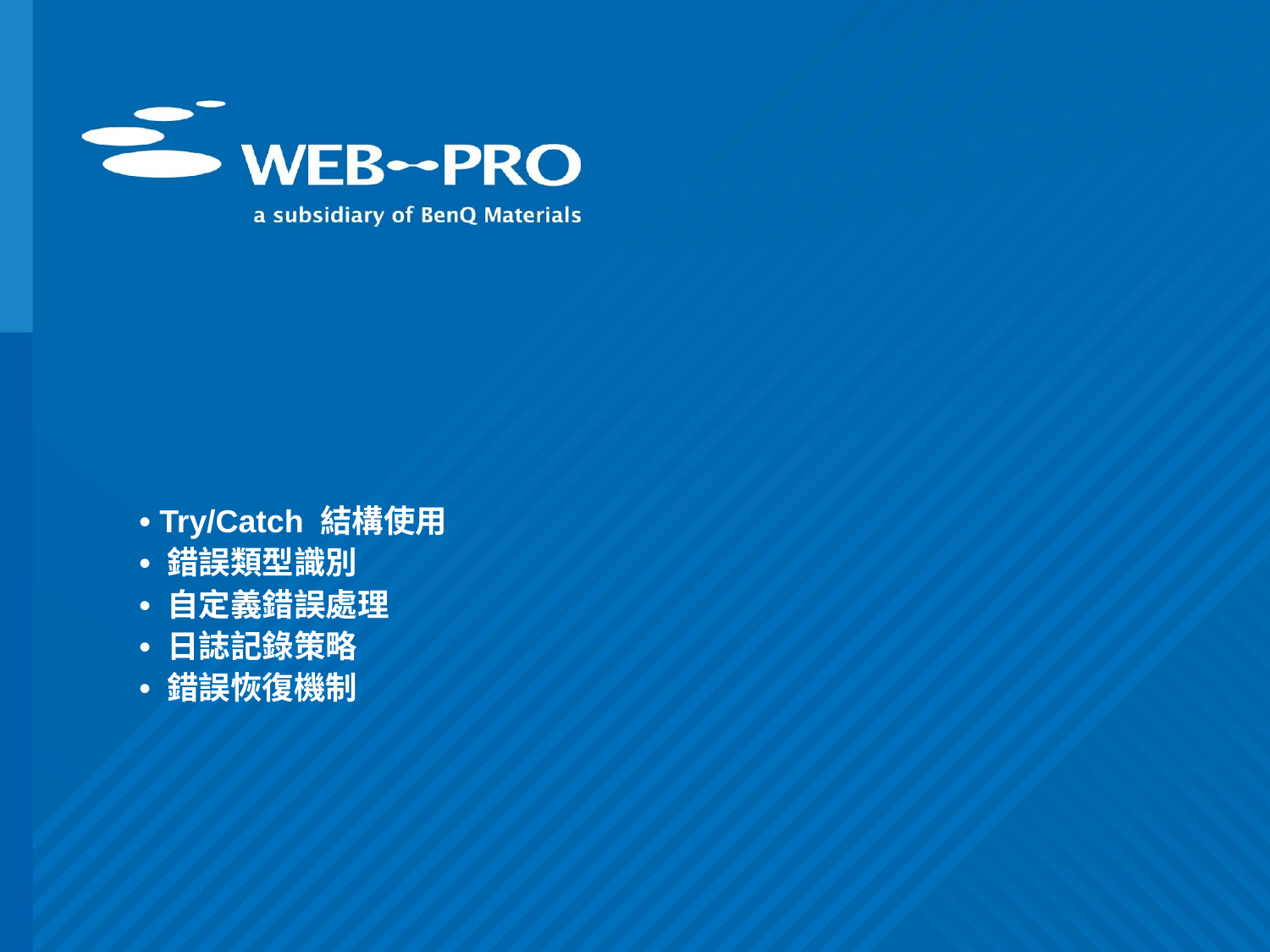

• Try/Catch 結構使用
• 錯誤類型識別
• 自定義錯誤處理
• 日誌記錄策略
• 錯誤恢復機制